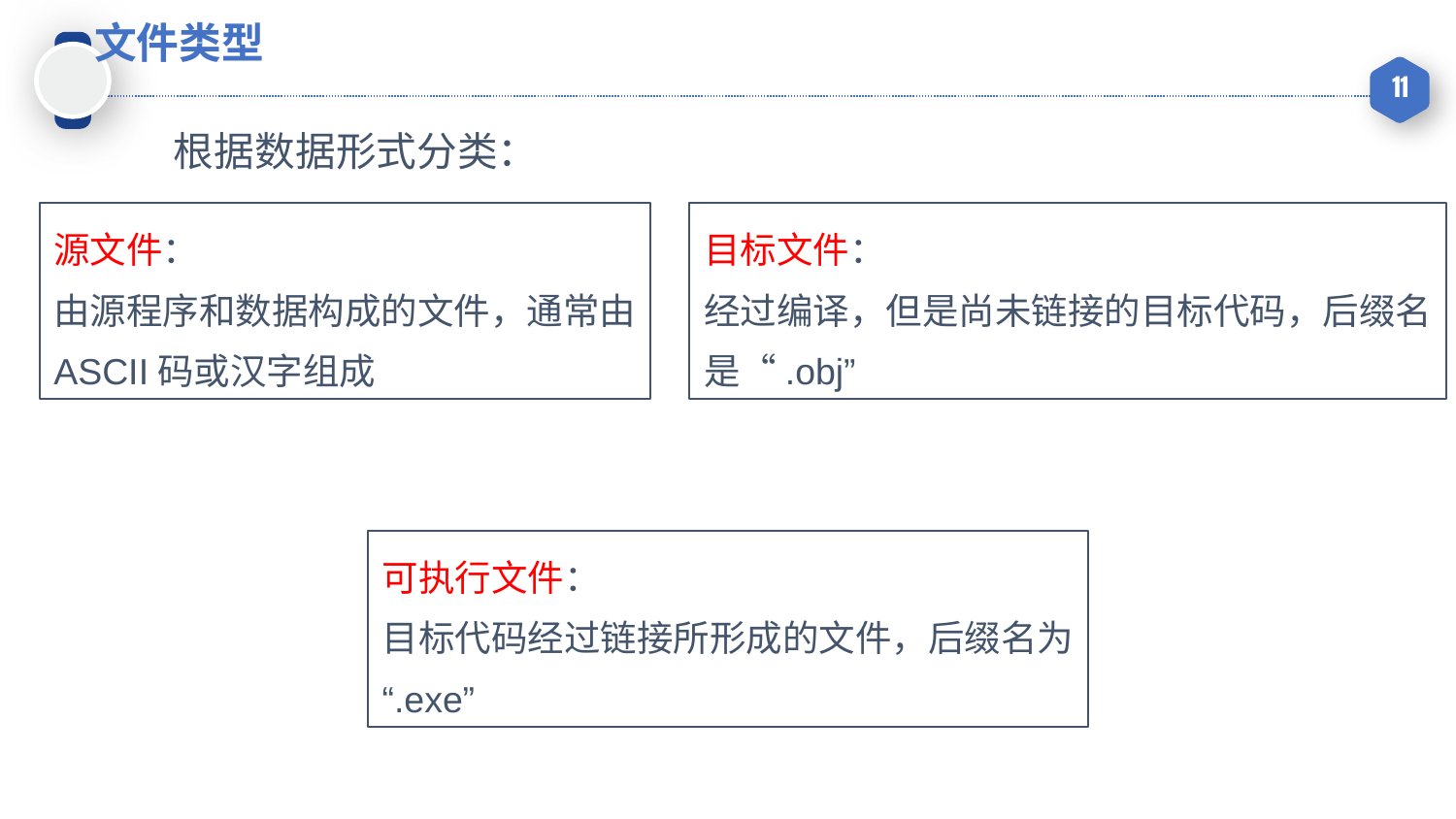

文件类型
根据数据形式分类：
源文件：
由源程序和数据构成的文件，通常由
ASCII码或汉字组成
目标文件：
经过编译，但是尚未链接的目标代码，后缀名
是“.obj”
可执行文件：
目标代码经过链接所形成的文件，后缀名为
“.exe”